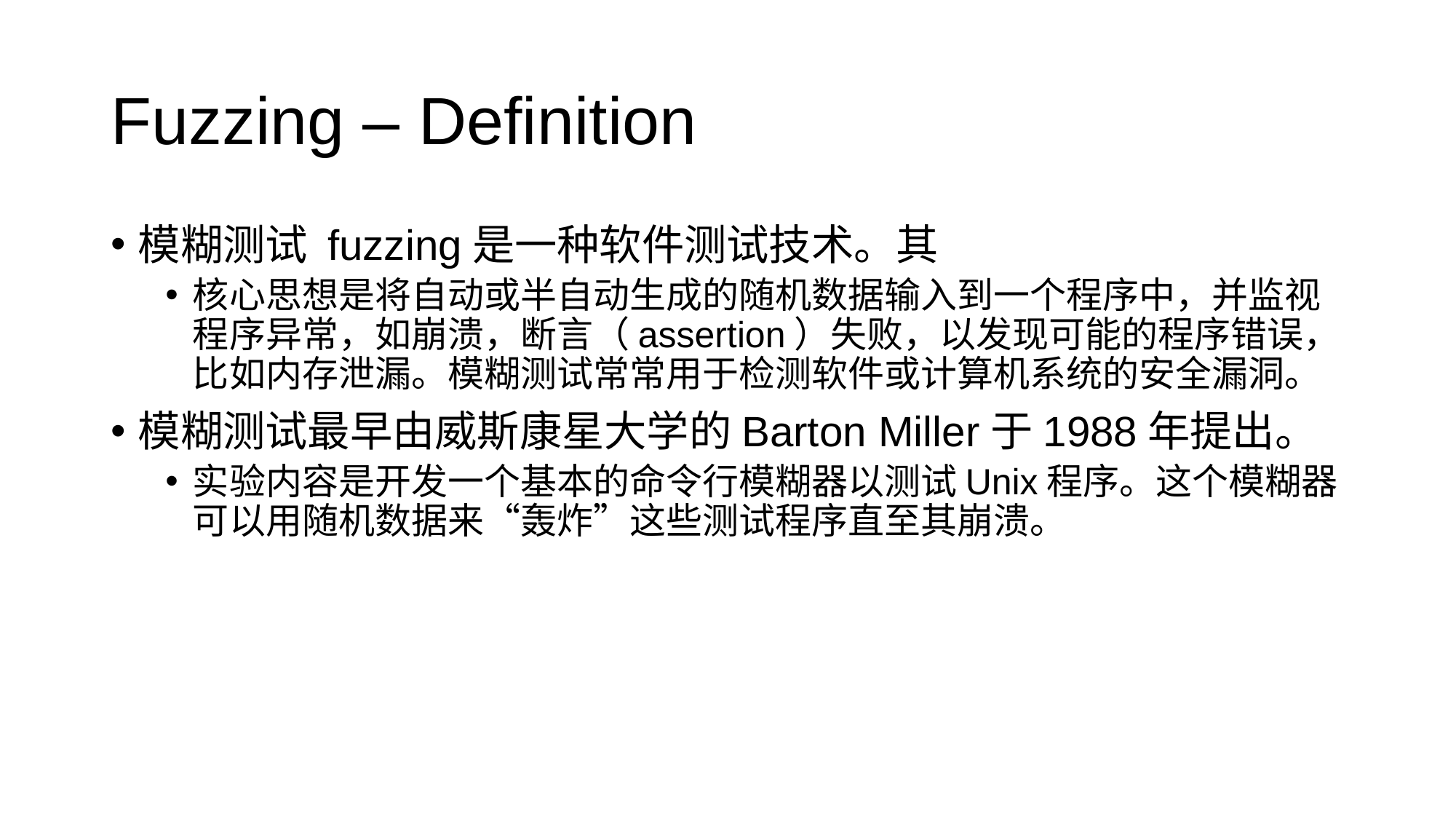

# Fuzzing – Definition
模糊测试 fuzzing是一种软件测试技术。其
核心思想是将自动或半自动生成的随机数据输入到一个程序中，并监视程序异常，如崩溃，断言（assertion）失败，以发现可能的程序错误，比如内存泄漏。模糊测试常常用于检测软件或计算机系统的安全漏洞。
模糊测试最早由威斯康星大学的Barton Miller于1988年提出。
实验内容是开发一个基本的命令行模糊器以测试Unix程序。这个模糊器可以用随机数据来“轰炸”这些测试程序直至其崩溃。